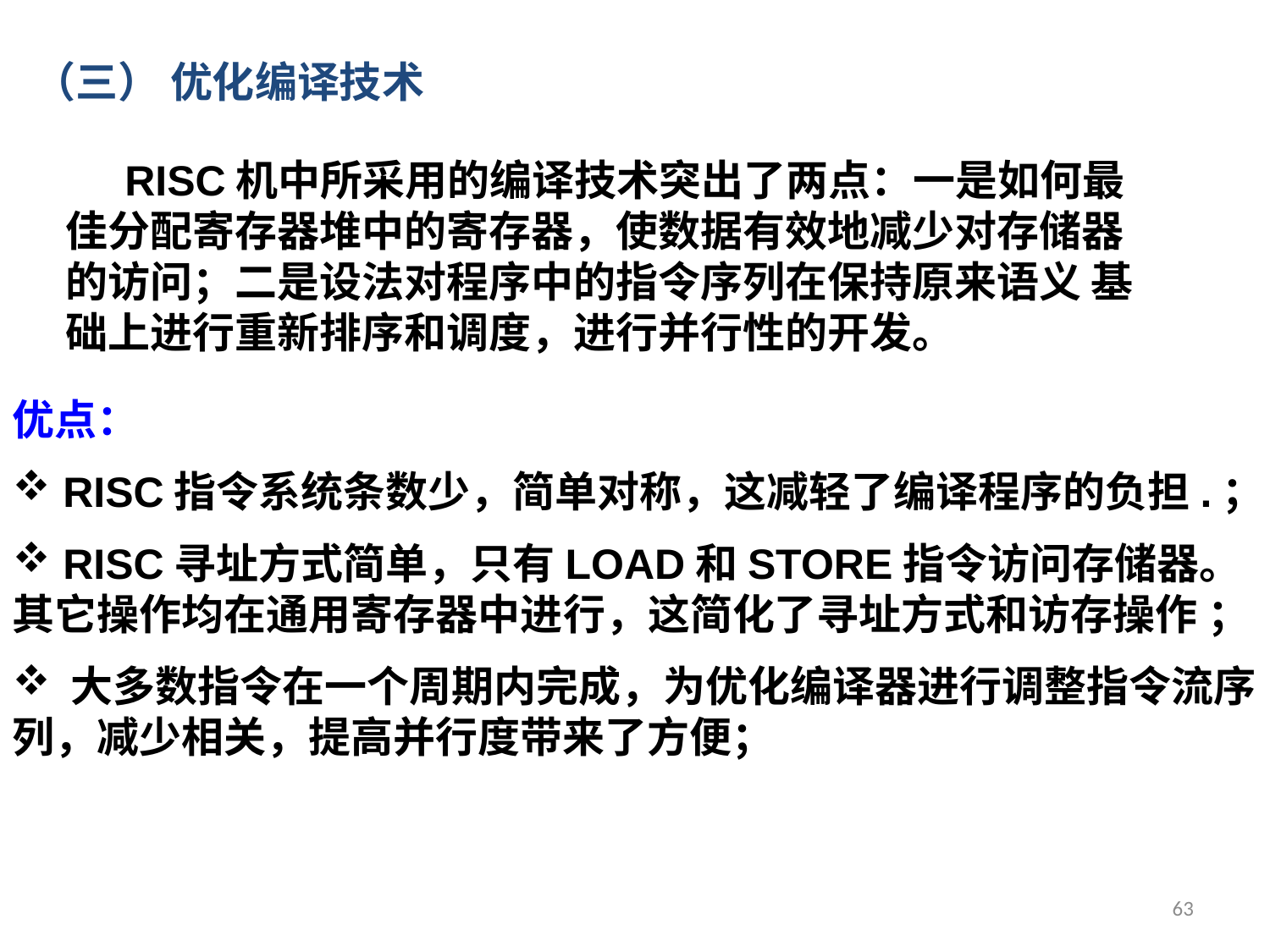

（三） 优化编译技术
     RISC机中所采用的编译技术突出了两点：一是如何最佳分配寄存器堆中的寄存器，使数据有效地减少对存储器的访问；二是设法对程序中的指令序列在保持原来语义 基础上进行重新排序和调度，进行并行性的开发。
优点：
 RISC指令系统条数少，简单对称，这减轻了编译程序的负担.；
 RISC寻址方式简单，只有LOAD和STORE指令访问存储器。其它操作均在通用寄存器中进行，这简化了寻址方式和访存操作 ；
 大多数指令在一个周期内完成，为优化编译器进行调整指令流序列，减少相关，提高并行度带来了方便；
63